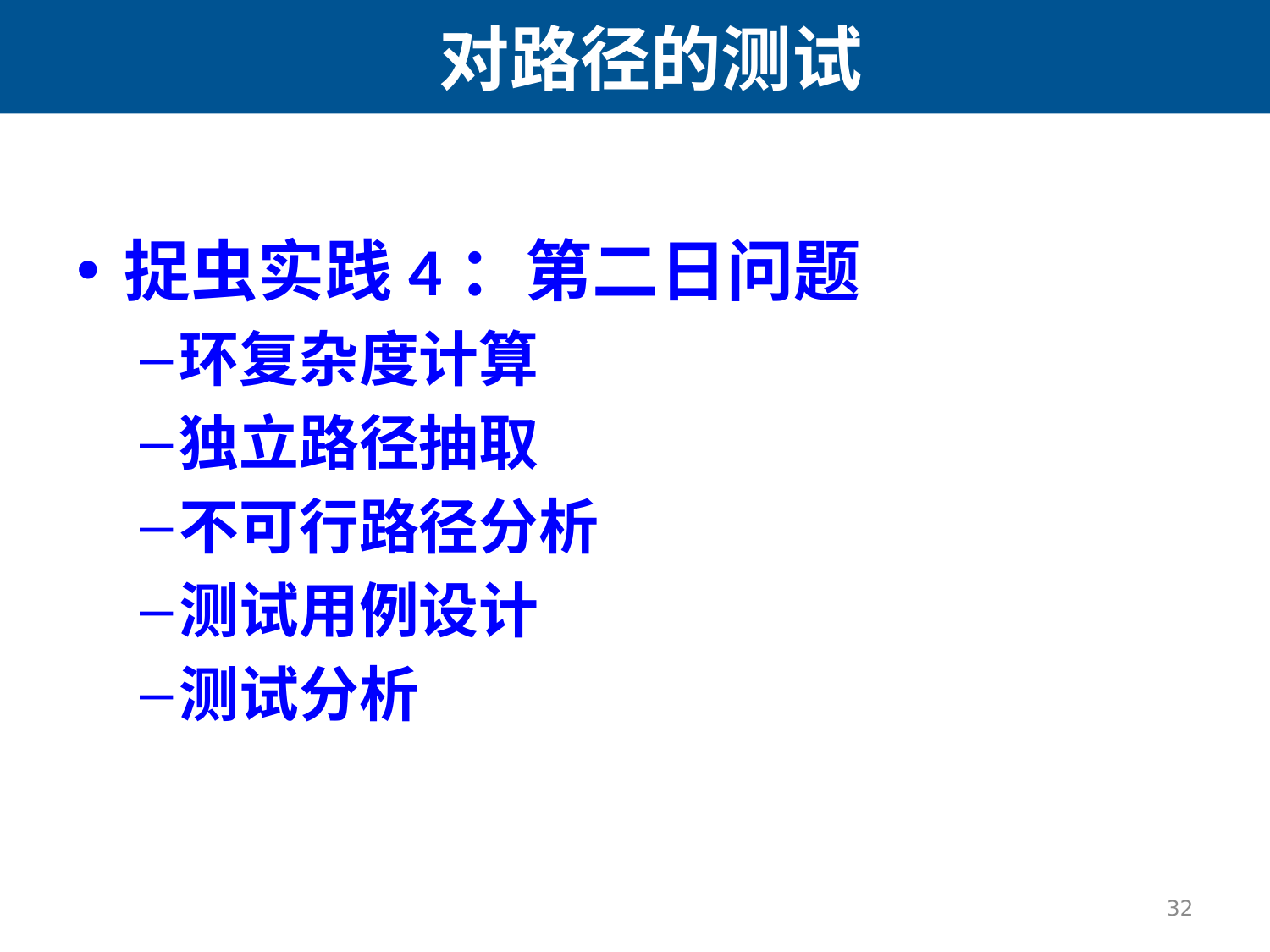

# 对路径的测试
捉虫实践4：第二日问题
环复杂度计算
独立路径抽取
不可行路径分析
测试用例设计
测试分析
32